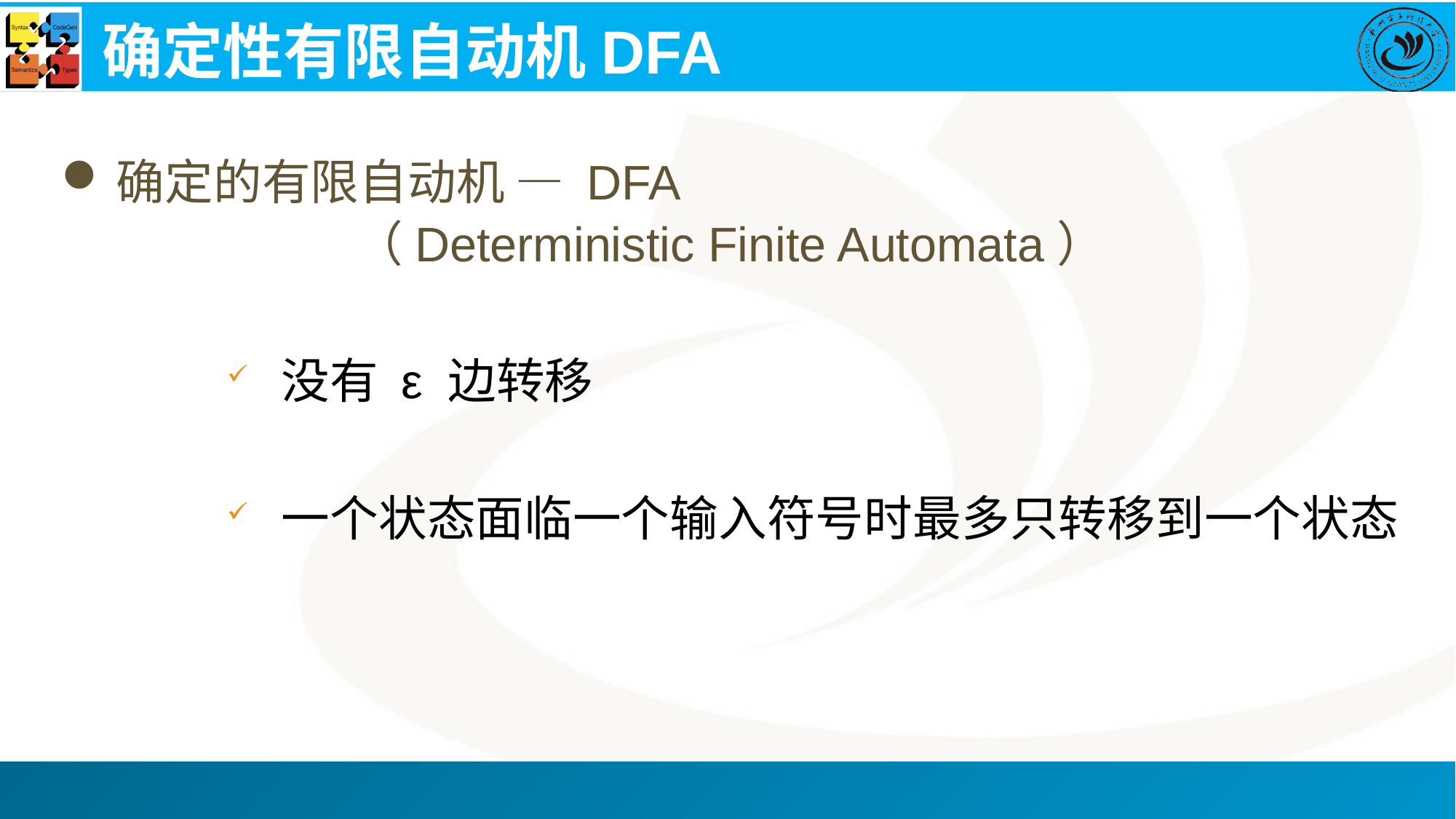

# 确定性有限自动机DFA
确定的有限自动机 — DFA
		            （Deterministic Finite Automata）
没有 ε 边转移
一个状态面临一个输入符号时最多只转移到一个状态
26